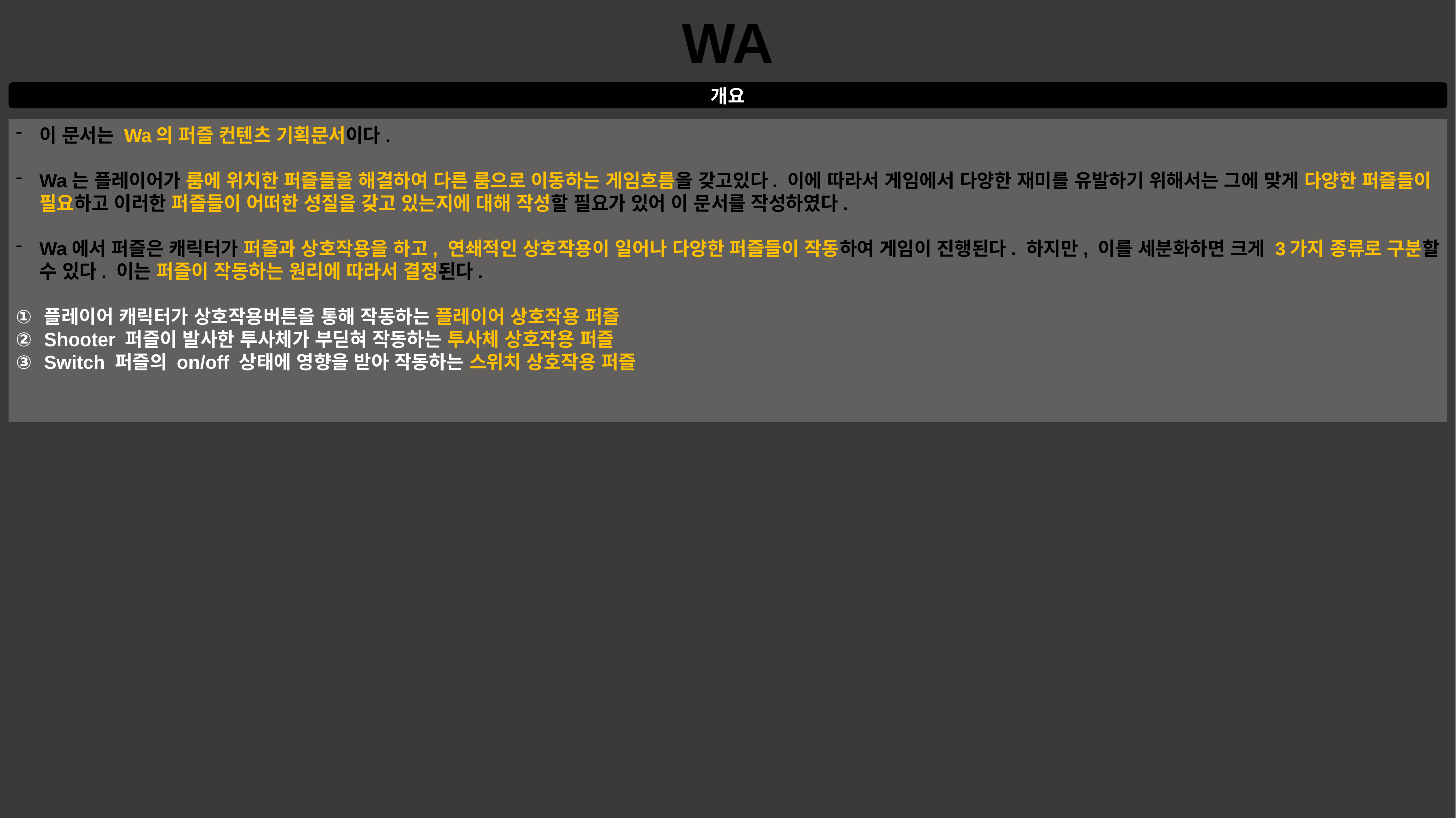

WA
개요
이 문서는 Wa의 퍼즐 컨텐츠 기획문서이다.

Wa는 플레이어가 룸에 위치한 퍼즐들을 해결하여 다른 룸으로 이동하는 게임흐름을 갖고있다. 이에 따라서 게임에서 다양한 재미를 유발하기 위해서는 그에 맞게 다양한 퍼즐들이 필요하고 이러한 퍼즐들이 어떠한 성질을 갖고 있는지에 대해 작성할 필요가 있어 이 문서를 작성하였다.

Wa에서 퍼즐은 캐릭터가 퍼즐과 상호작용을 하고, 연쇄적인 상호작용이 일어나 다양한 퍼즐들이 작동하여 게임이 진행된다. 하지만, 이를 세분화하면 크게 3가지 종류로 구분할 수 있다. 이는 퍼즐이 작동하는 원리에 따라서 결정된다.

플레이어 캐릭터가 상호작용버튼을 통해 작동하는 플레이어 상호작용 퍼즐
Shooter 퍼즐이 발사한 투사체가 부딛혀 작동하는 투사체 상호작용 퍼즐
Switch 퍼즐의 on/off 상태에 영향을 받아 작동하는 스위치 상호작용 퍼즐